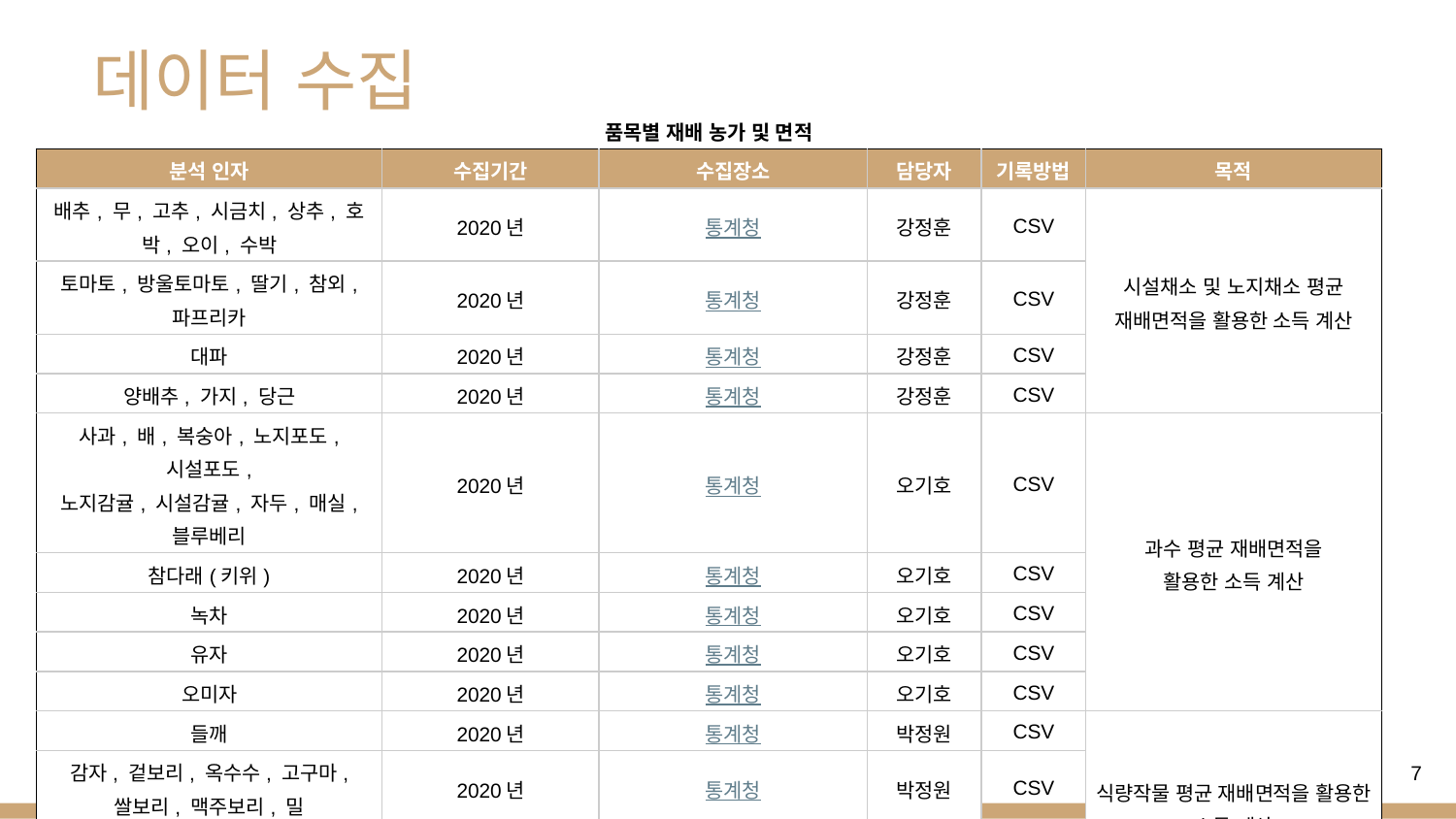

# 데이터 수집
| 품목별 재배 농가 및 면적 |  |  |  |  |  |
| --- | --- | --- | --- | --- | --- |
| 분석 인자 | 수집기간 | 수집장소 | 담당자 | 기록방법 | 목적 |
| 배추, 무, 고추, 시금치, 상추, 호박, 오이, 수박 | 2020년 | 통계청 | 강정훈 | CSV | 시설채소 및 노지채소 평균 재배면적을 활용한 소득 계산 |
| 토마토, 방울토마토, 딸기, 참외, 파프리카 | 2020년 | 통계청 | 강정훈 | CSV |  |
| 대파 | 2020년 | 통계청 | 강정훈 | CSV |  |
| 양배추, 가지, 당근 | 2020년 | 통계청 | 강정훈 | CSV |  |
| 사과, 배, 복숭아, 노지포도, 시설포도, 노지감귤, 시설감귤, 자두, 매실, 블루베리 | 2020년 | 통계청 | 오기호 | CSV | 과수 평균 재배면적을 활용한 소득 계산 |
| 참다래(키위) | 2020년 | 통계청 | 오기호 | CSV |  |
| 녹차 | 2020년 | 통계청 | 오기호 | CSV |  |
| 유자 | 2020년 | 통계청 | 오기호 | CSV |  |
| 오미자 | 2020년 | 통계청 | 오기호 | CSV |  |
| 들깨 | 2020년 | 통계청 | 박정원 | CSV | 식량작물 평균 재배면적을 활용한 소득 계산 |
| 감자, 겉보리, 옥수수, 고구마, 쌀보리, 맥주보리, 밀 | 2020년 | 통계청 | 박정원 | CSV |  |
| 인삼 | 2020년 | 통계청 | 박정원 | CSV |  |
| 참깨 | 2020년 | 통계청 | 박정원 | CSV |  |
7